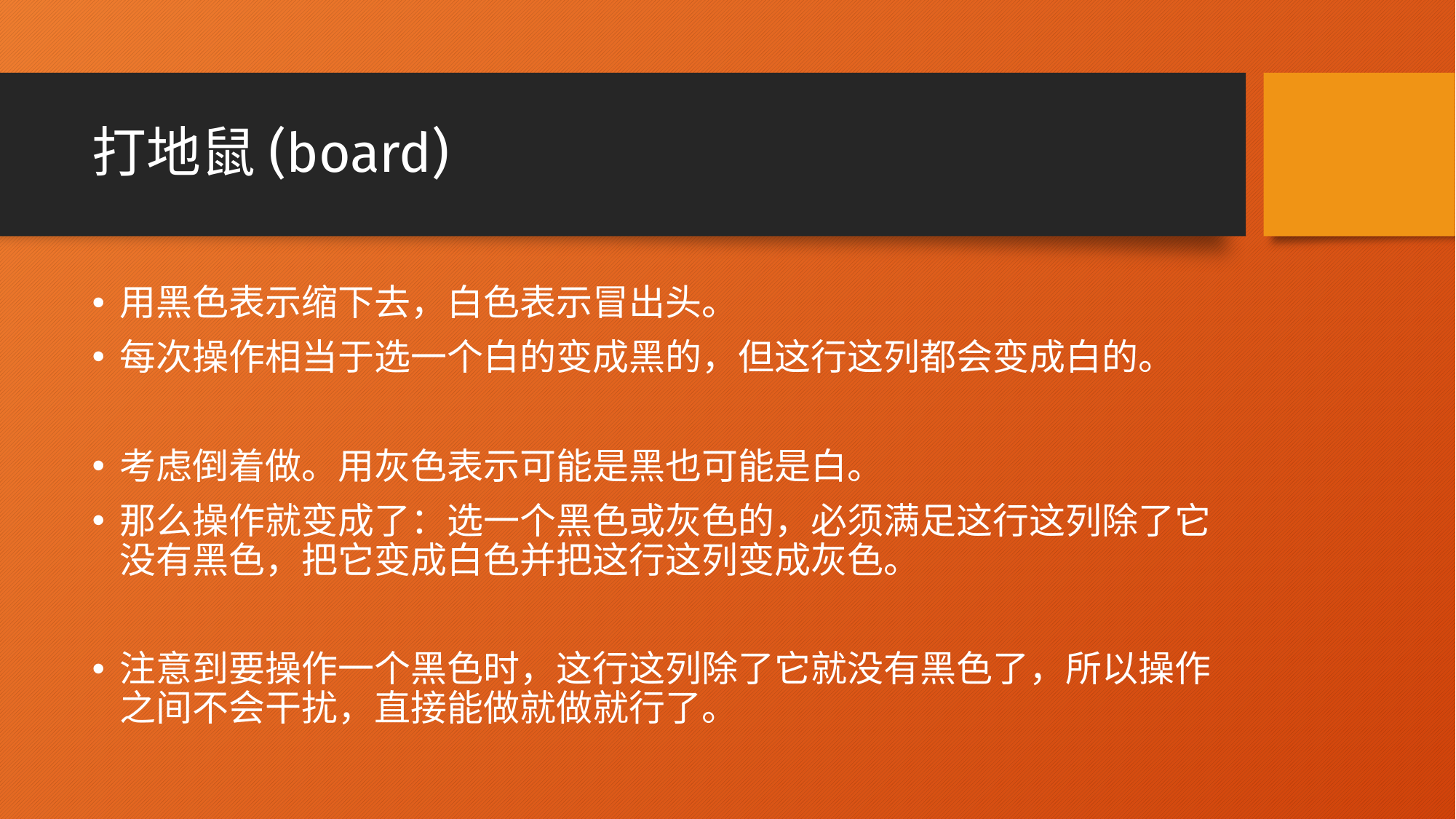

# 打地鼠(board)
用黑色表示缩下去，白色表示冒出头。
每次操作相当于选一个白的变成黑的，但这行这列都会变成白的。

考虑倒着做。用灰色表示可能是黑也可能是白。
那么操作就变成了：选一个黑色或灰色的，必须满足这行这列除了它没有黑色，把它变成白色并把这行这列变成灰色。

注意到要操作一个黑色时，这行这列除了它就没有黑色了，所以操作之间不会干扰，直接能做就做就行了。